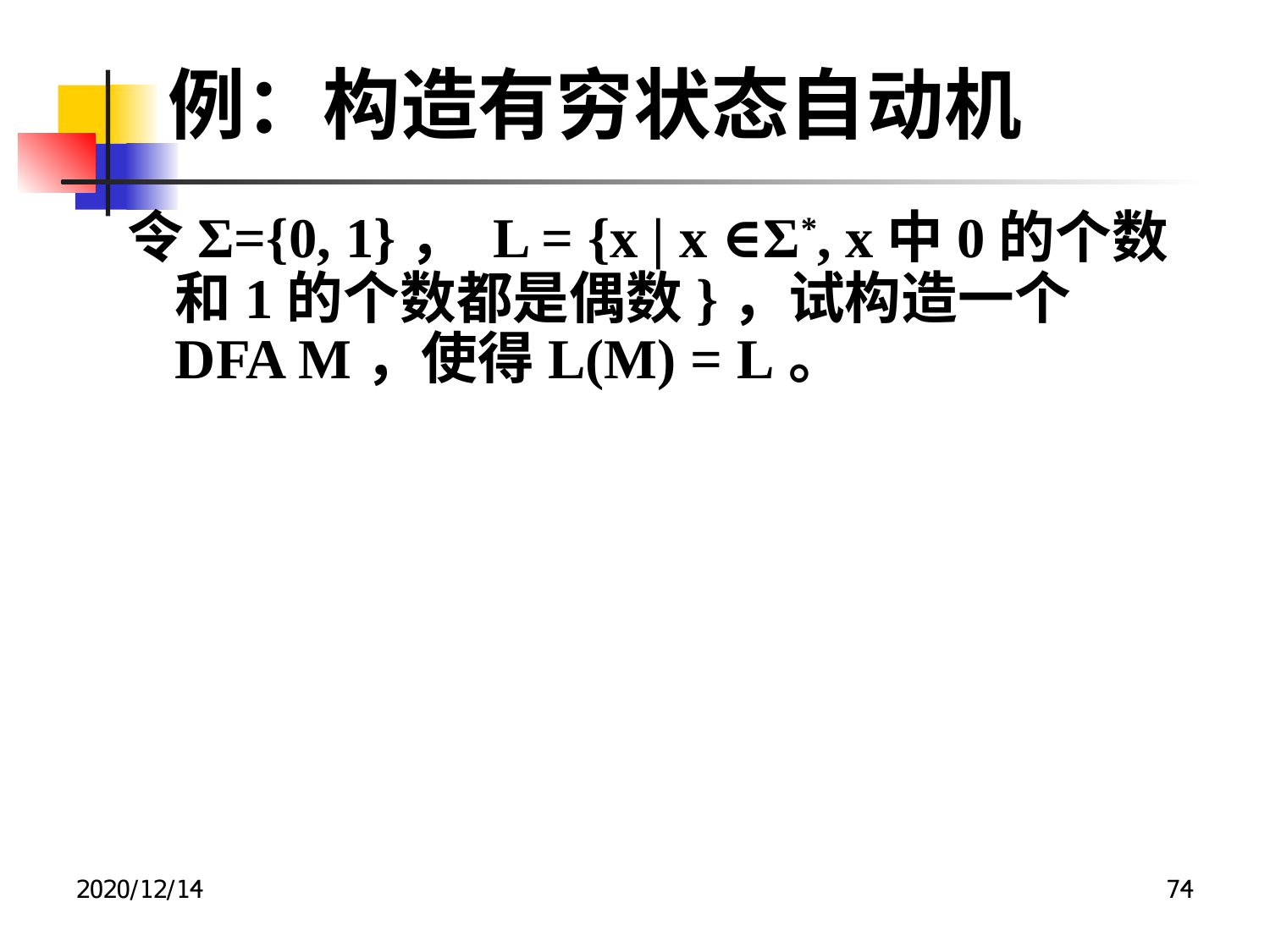

例：构造有穷状态自动机
令Σ={0, 1}， L = {x | x ∈Σ*, x中0的个数和1的个数都是偶数}，试构造一个DFA M，使得L(M) = L。
2020/12/14
74